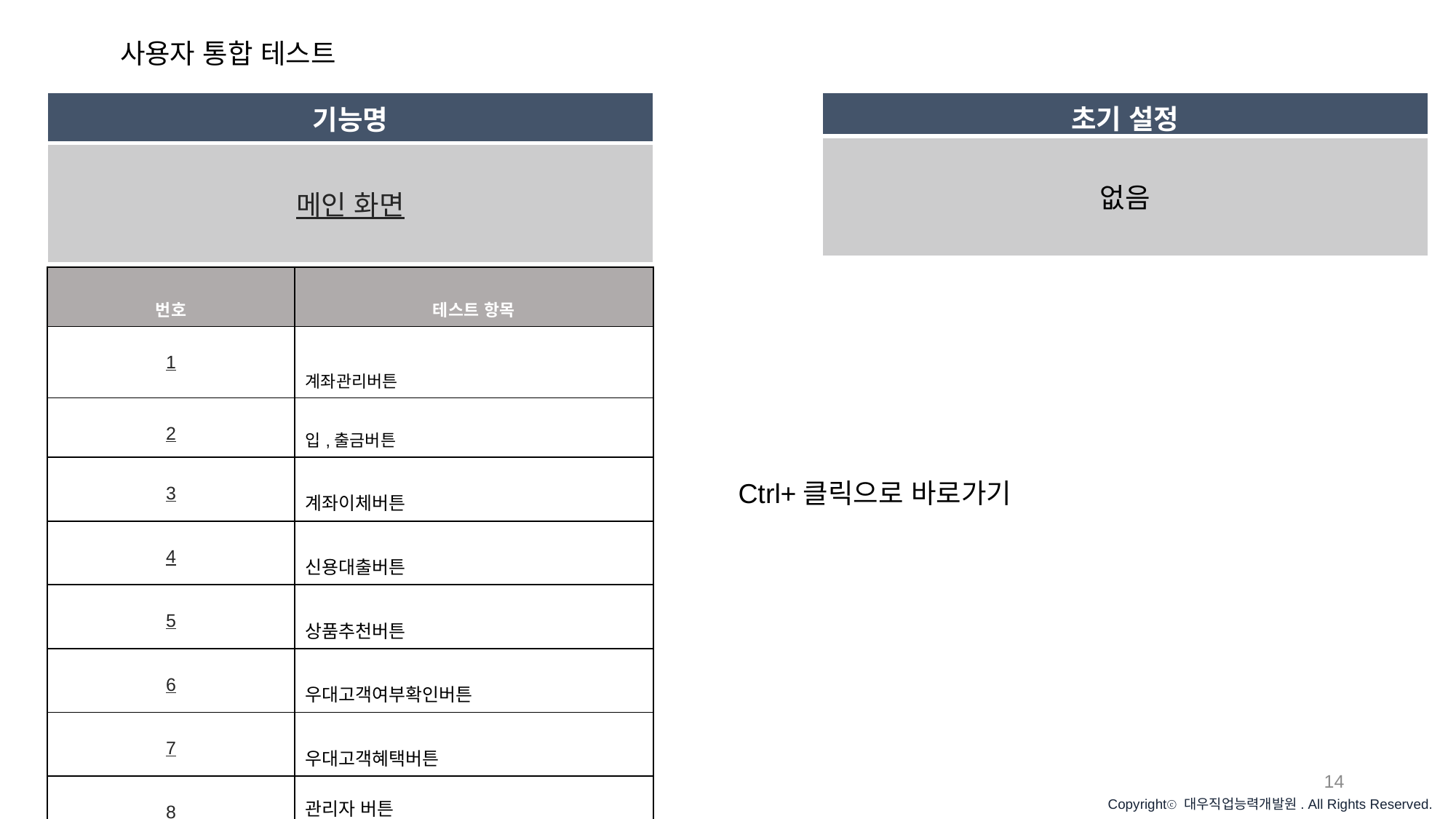

사용자 통합 테스트
| 초기 설정 |
| --- |
| 없음 |
| 기능명 |
| --- |
| 메인 화면 |
| 번호 | 테스트 항목 |
| --- | --- |
| 1 | 계좌관리버튼 |
| 2 | 입,출금버튼 |
| 3 | 계좌이체버튼 |
| 4 | 신용대출버튼 |
| 5 | 상품추천버튼 |
| 6 | 우대고객여부확인버튼 |
| 7 | 우대고객혜택버튼 |
| 8 | 관리자 버튼 |
Ctrl+클릭으로 바로가기
14